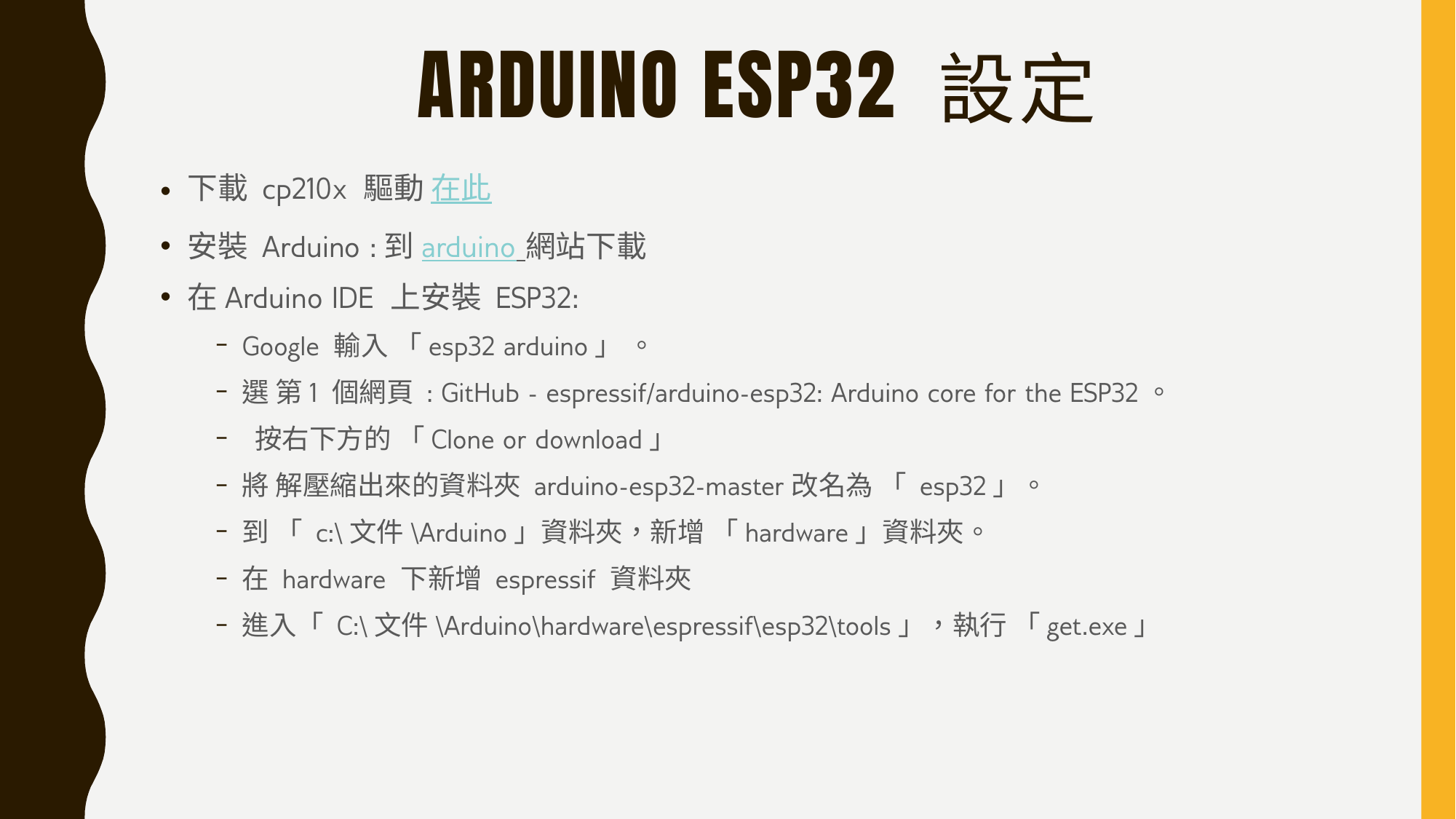

# Arduino esp32 設定
下載 cp210x 驅動 在此
安裝 Arduino :到arduino 網站下載
在Arduino IDE 上安裝 ESP32:
Google 輸入 「esp32 arduino」 。
選 第1 個網頁 : GitHub - espressif/arduino-esp32: Arduino core for the ESP32。
 按右下方的 「Clone or download」
將 解壓縮出來的資料夾 arduino-esp32-master改名為 「 esp32」。
到 「 c:\文件\Arduino」資料夾，新增 「hardware」資料夾。
在 hardware 下新增 espressif 資料夾
進入「 C:\文件\Arduino\hardware\espressif\esp32\tools」，執行 「get.exe」